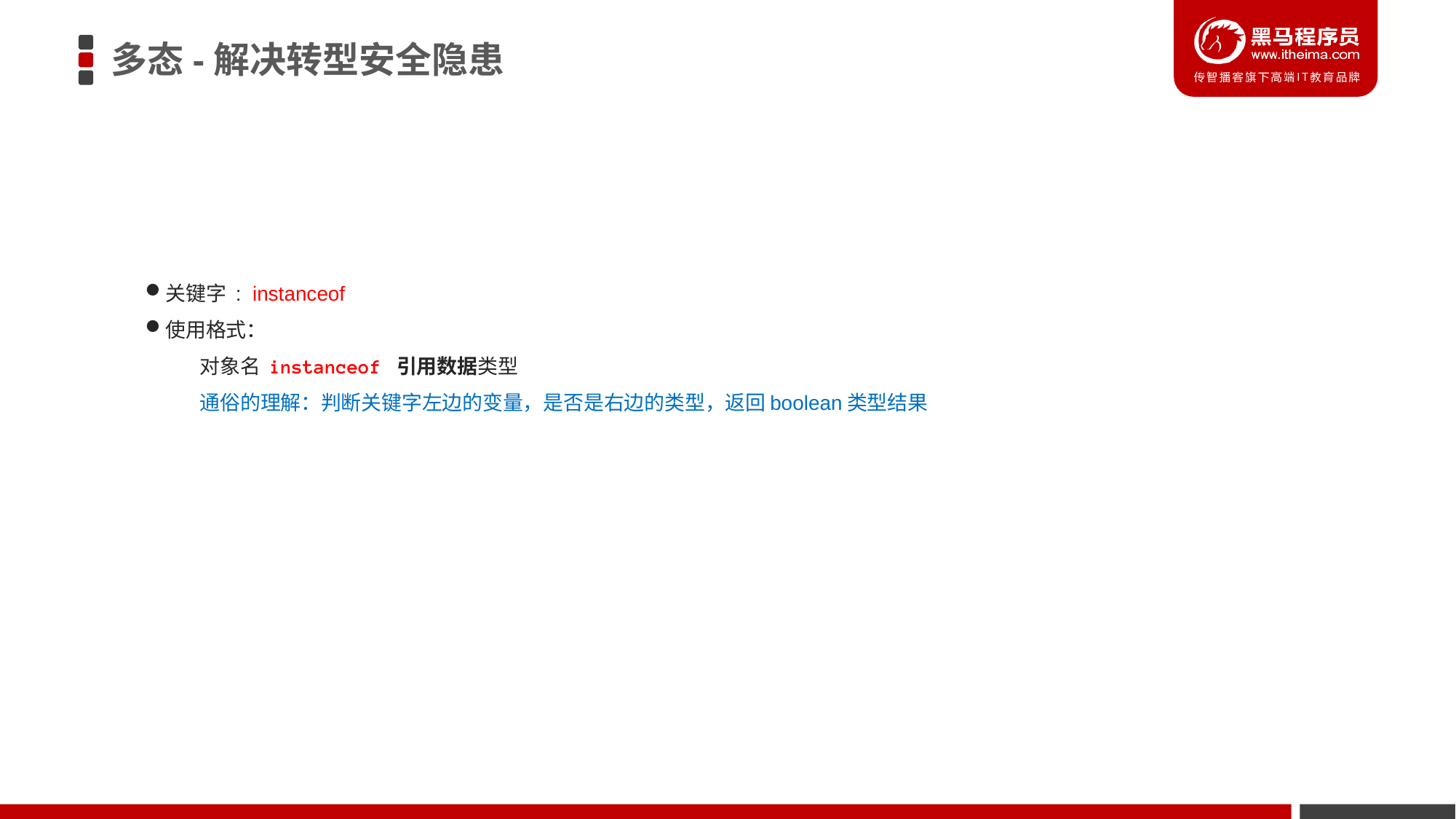

多态-解决转型安全隐患

关键字 :  instanceof
使用格式：
对象名 instanceof 引用数据类型
通俗的理解：判断关键字左边的变量，是否是右边的类型，返回boolean类型结果